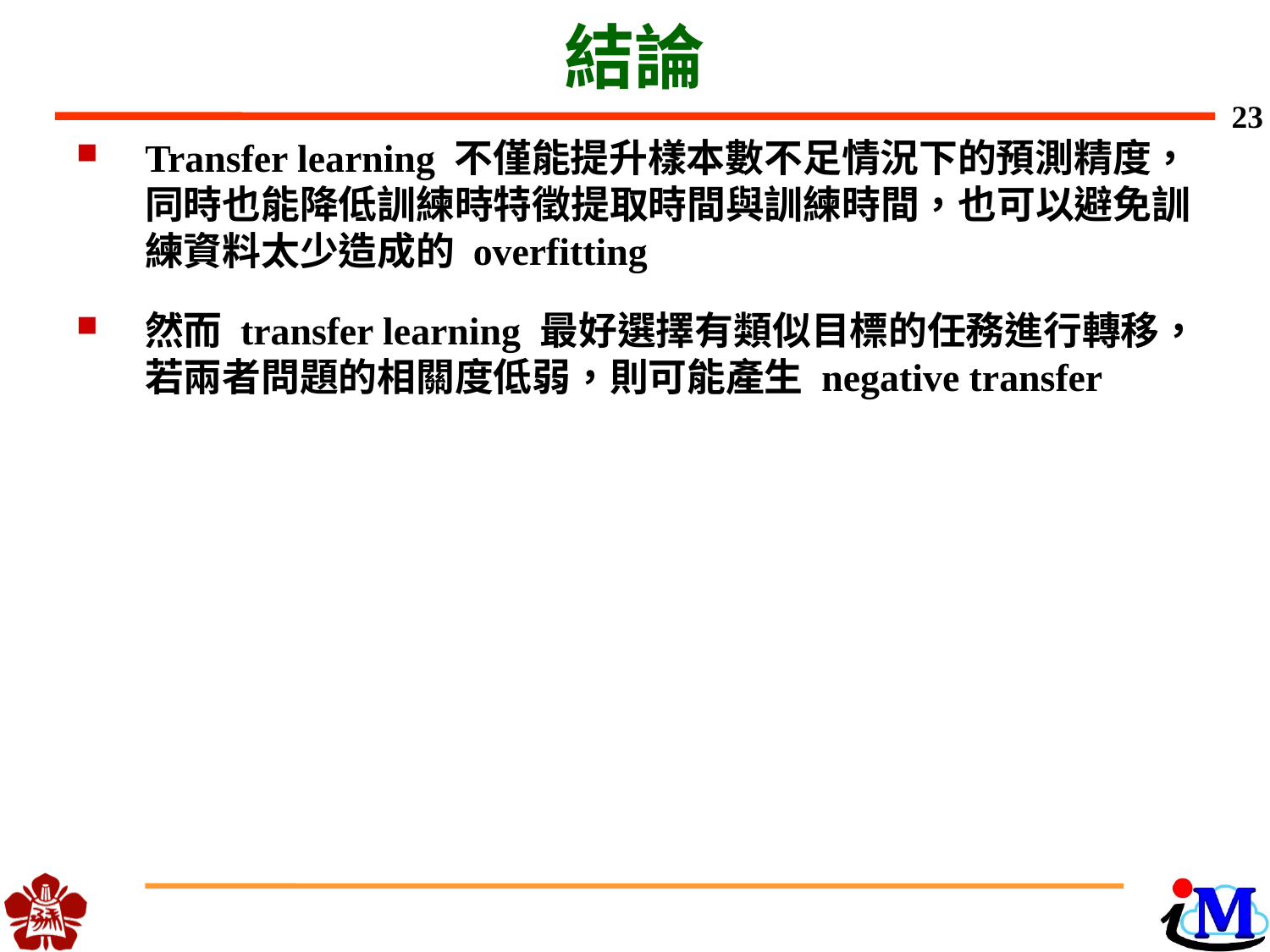

# 結論
23
Transfer learning 不僅能提升樣本數不足情況下的預測精度，同時也能降低訓練時特徵提取時間與訓練時間，也可以避免訓練資料太少造成的 overfitting
然而 transfer learning 最好選擇有類似目標的任務進行轉移，若兩者問題的相關度低弱，則可能產生 negative transfer